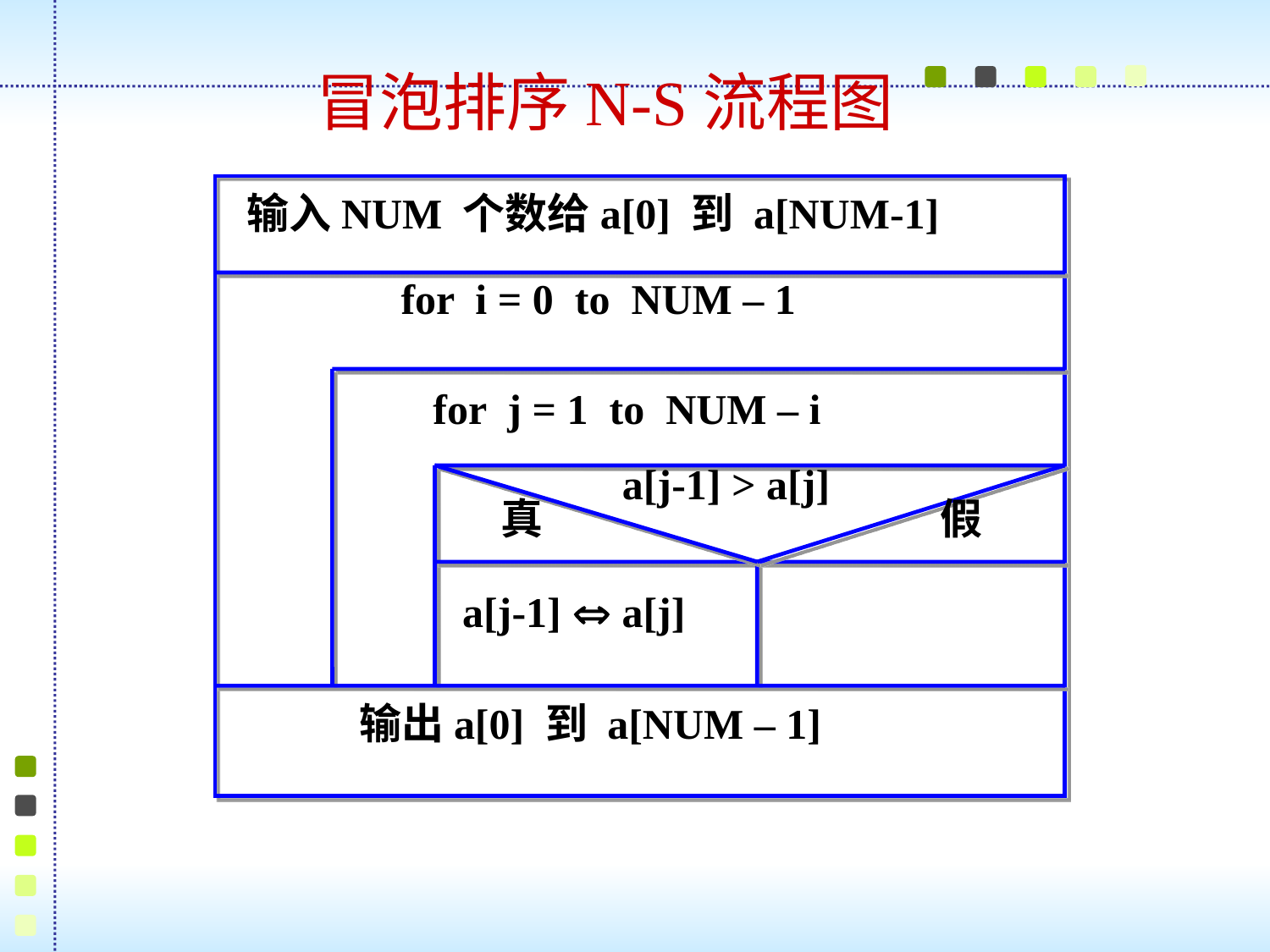

冒泡排序N-S流程图

输入NUM 个数给a[0] 到 a[NUM-1]
for  i = 0  to  NUM – 1
a[j-1] > a[j]

真
假
a[j-1] ⇔ a[j]
输出a[0] 到 a[NUM – 1]
for  j = 1  to  NUM – i